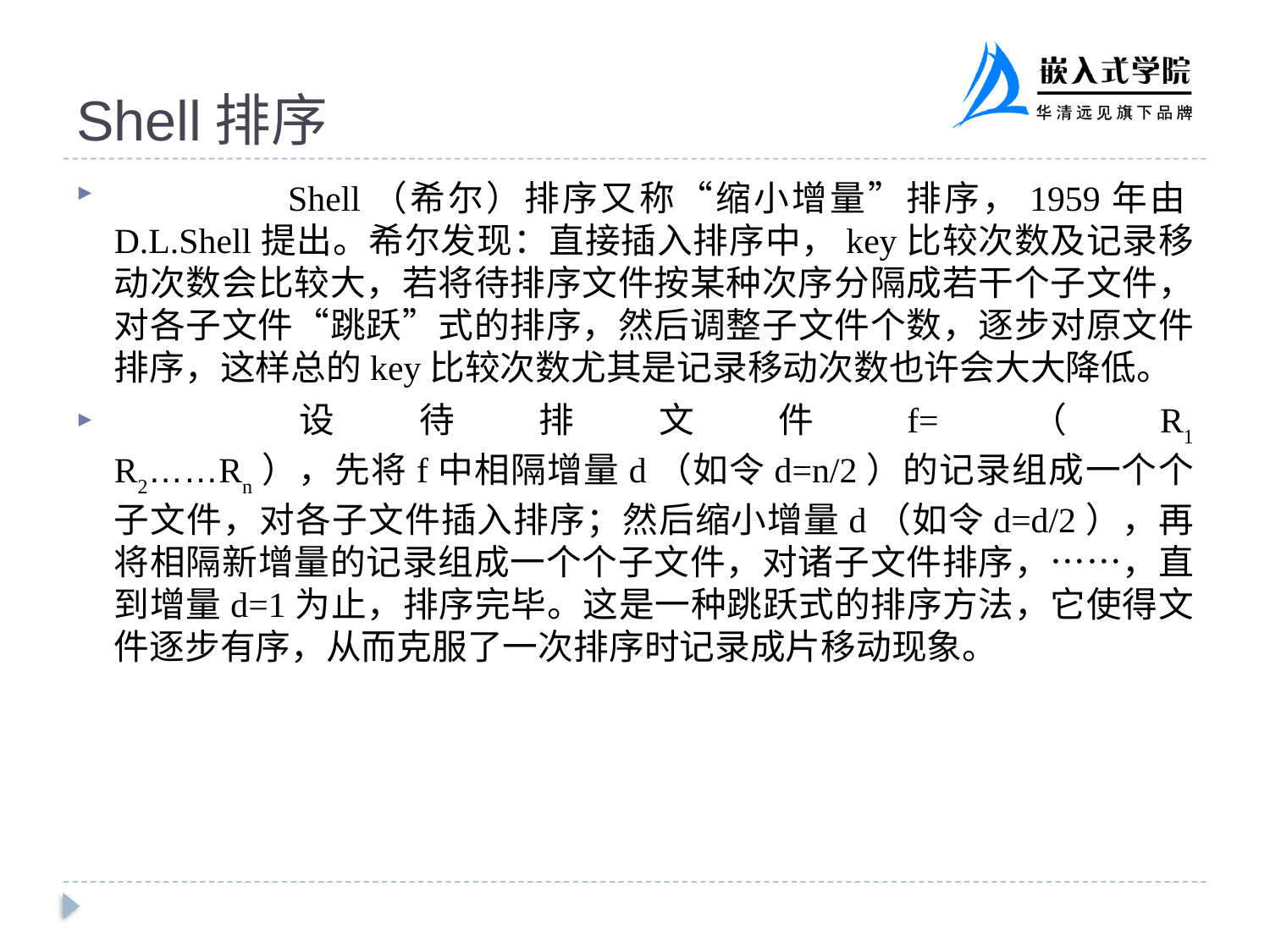

# Shell排序
	    Shell（希尔）排序又称“缩小增量”排序，1959年由D.L.Shell提出。希尔发现：直接插入排序中，key比较次数及记录移动次数会比较大，若将待排序文件按某种次序分隔成若干个子文件，对各子文件“跳跃”式的排序，然后调整子文件个数，逐步对原文件排序，这样总的key比较次数尤其是记录移动次数也许会大大降低。
 设待排文件f=（R1 R2……Rn），先将f中相隔增量d（如令d=n/2）的记录组成一个个子文件，对各子文件插入排序；然后缩小增量d（如令d=d/2），再将相隔新增量的记录组成一个个子文件，对诸子文件排序，……，直到增量d=1为止，排序完毕。这是一种跳跃式的排序方法，它使得文件逐步有序，从而克服了一次排序时记录成片移动现象。
198